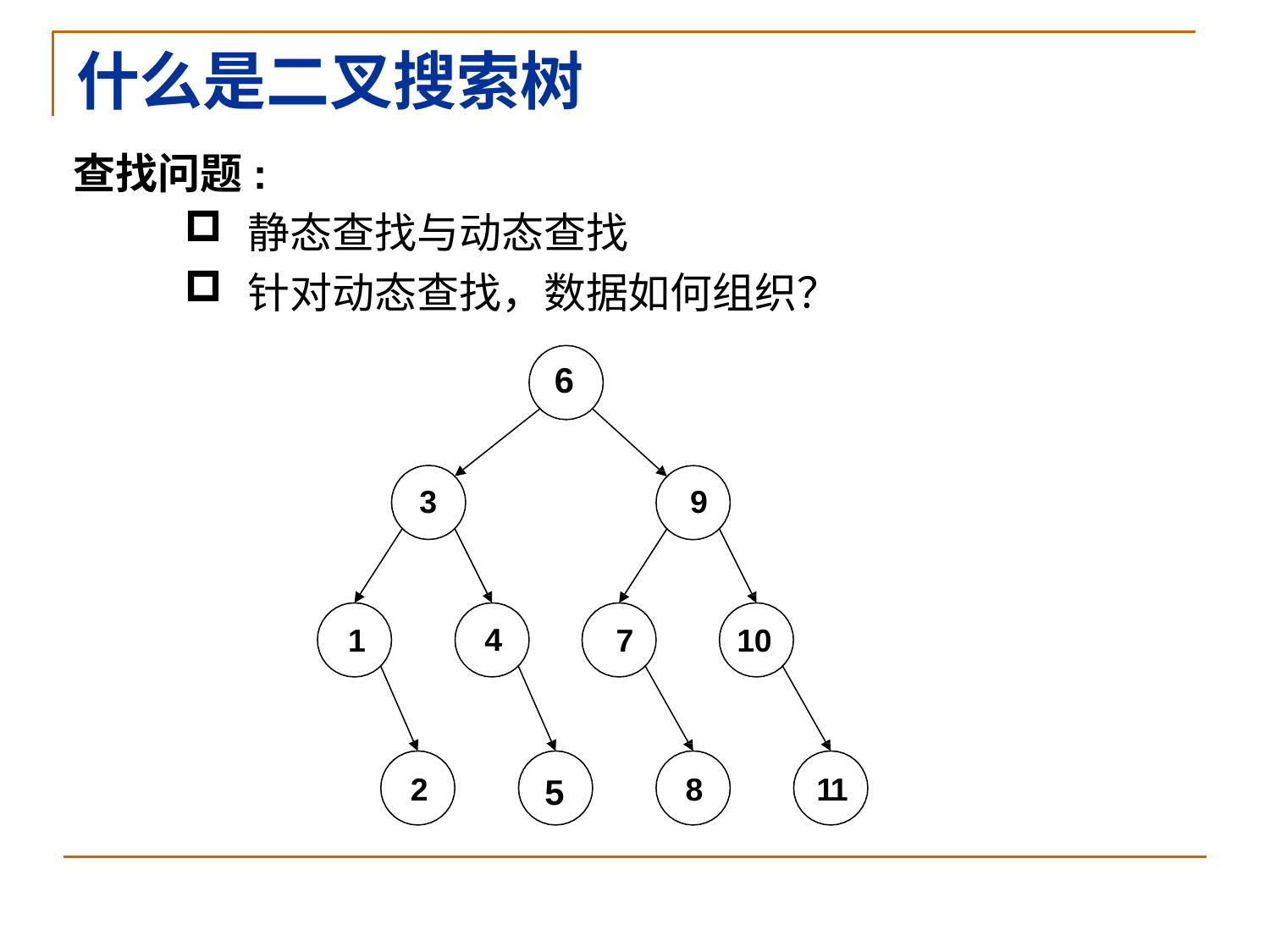

# 什么是二叉搜索树
查找问题:
静态查找与动态查找
针对动态查找，数据如何组织？

6

3
9

4
1
7
10

2
8
11
5